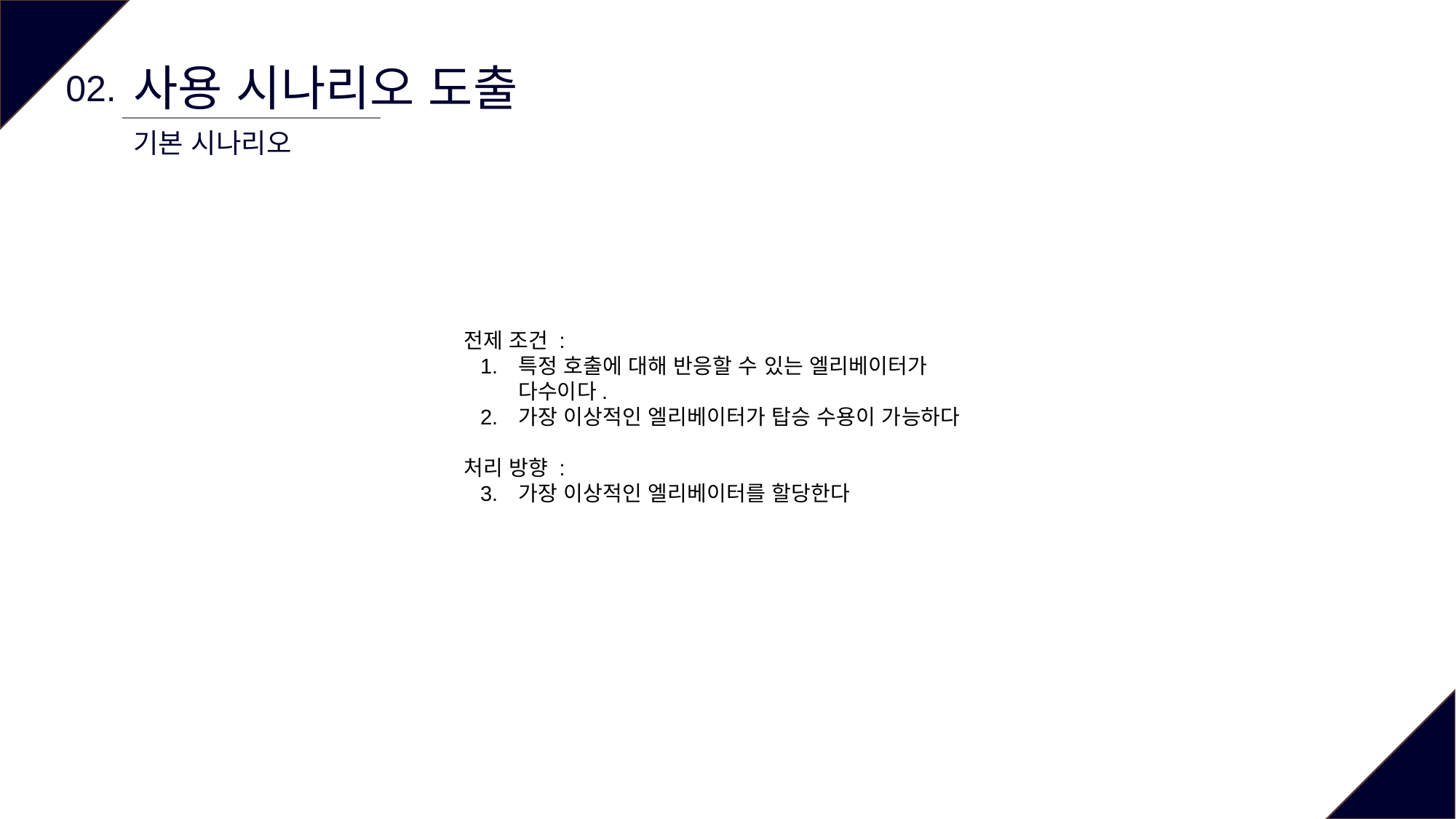

사용 시나리오 도출
02.
기본 시나리오
전제 조건 :
특정 호출에 대해 반응할 수 있는 엘리베이터가 다수이다.
가장 이상적인 엘리베이터가 탑승 수용이 가능하다

처리 방향 :
가장 이상적인 엘리베이터를 할당한다